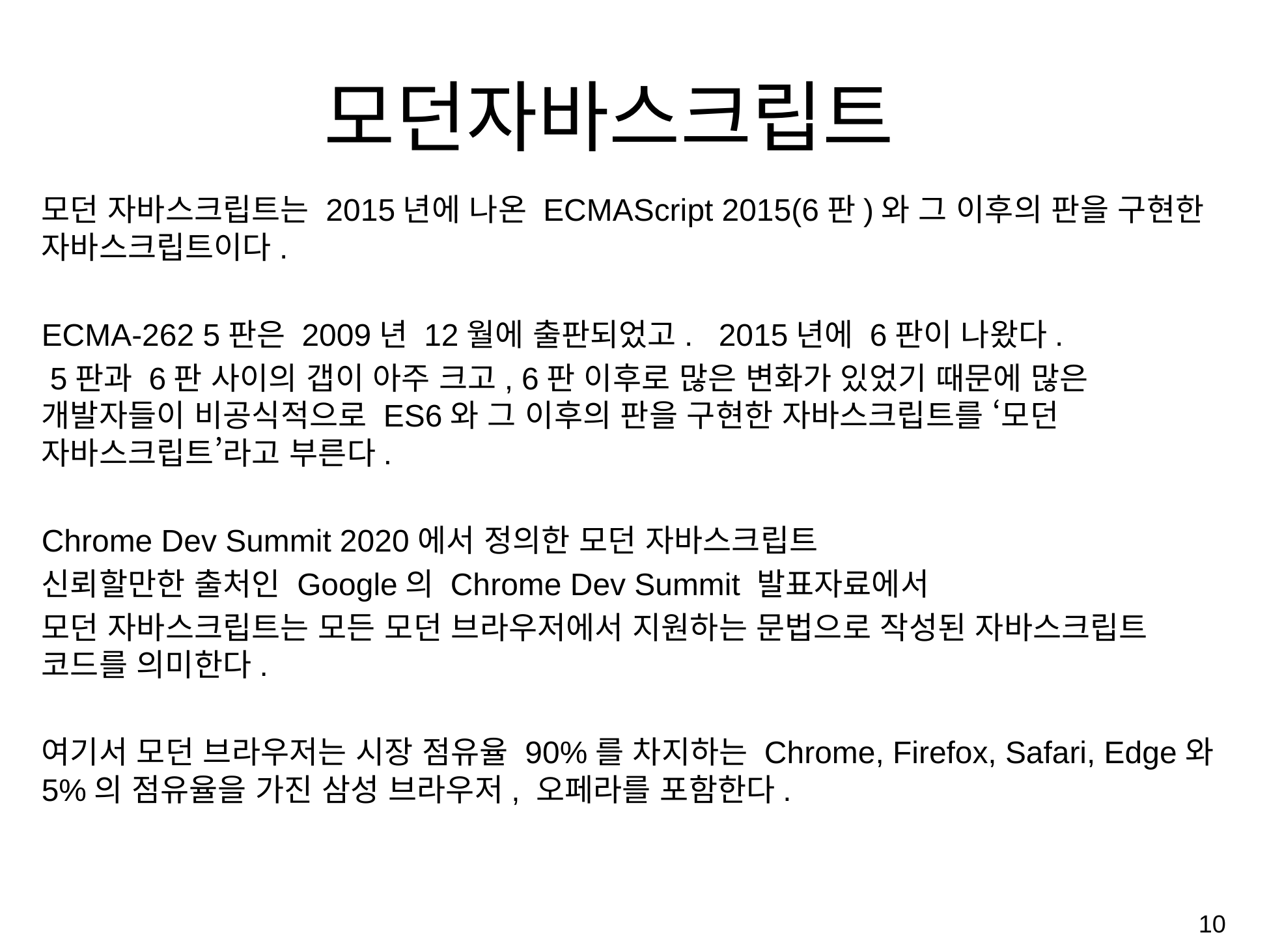

# 모던자바스크립트
모던 자바스크립트는 2015년에 나온 ECMAScript 2015(6판)와 그 이후의 판을 구현한 자바스크립트이다.

ECMA-262 5판은 2009년 12월에 출판되었고.   2015년에 6판이 나왔다.
 5판과 6판 사이의 갭이 아주 크고, 6판 이후로 많은 변화가 있었기 때문에 많은 개발자들이 비공식적으로 ES6와 그 이후의 판을 구현한 자바스크립트를 ‘모던 자바스크립트’라고 부른다.

Chrome Dev Summit 2020에서 정의한 모던 자바스크립트
신뢰할만한 출처인 Google의 Chrome Dev Summit 발표자료에서
모던 자바스크립트는 모든 모던 브라우저에서 지원하는 문법으로 작성된 자바스크립트 코드를 의미한다.

여기서 모던 브라우저는 시장 점유율 90%를 차지하는 Chrome, Firefox, Safari, Edge와 5%의 점유율을 가진 삼성 브라우저, 오페라를 포함한다.
10